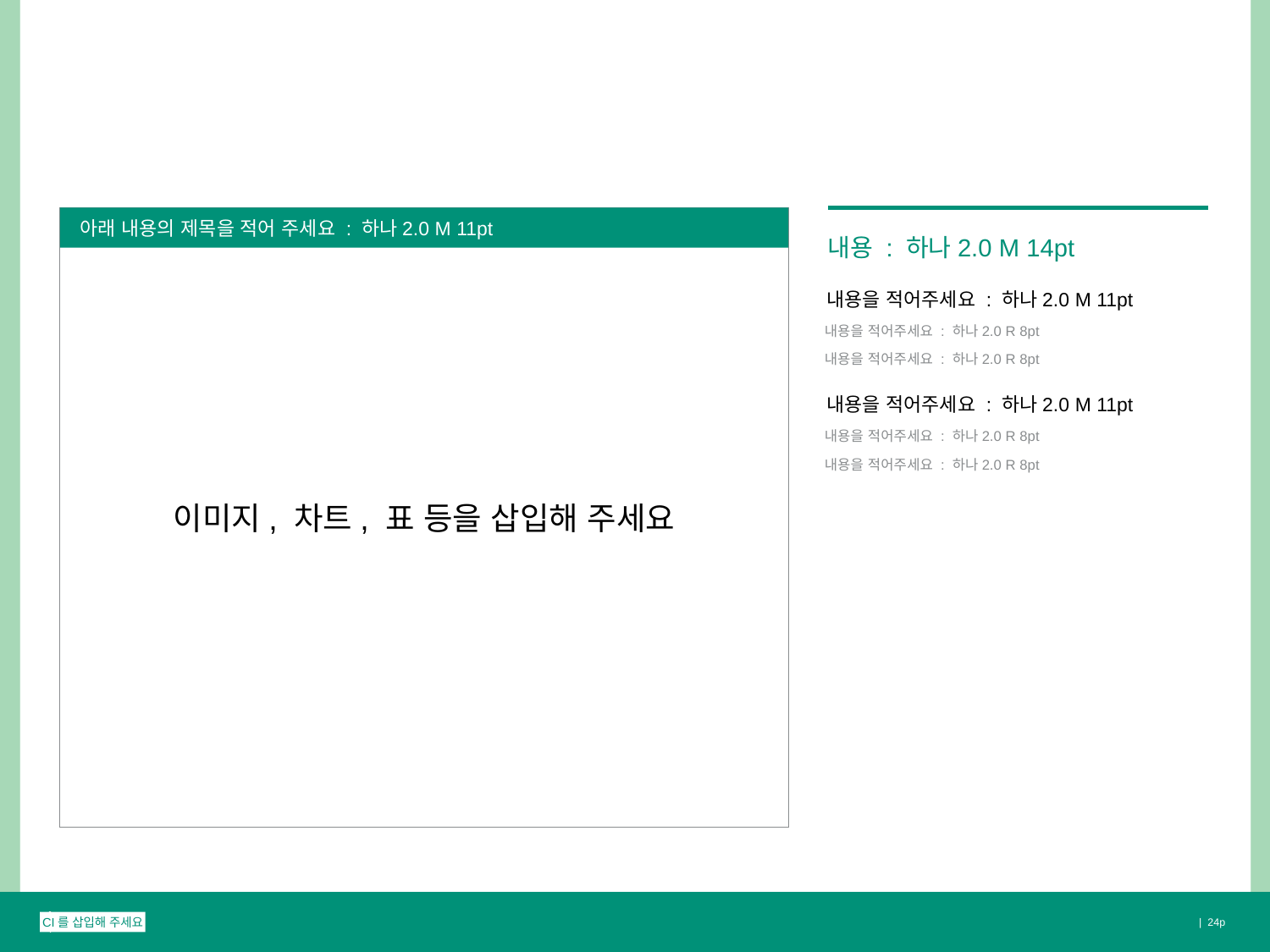

이미지, 차트, 표 등을 삽입해 주세요
아래 내용의 제목을 적어 주세요 : 하나2.0 M 11pt
내용 : 하나2.0 M 14pt
내용을 적어주세요 : 하나2.0 M 11pt
내용을 적어주세요 : 하나2.0 R 8pt
내용을 적어주세요 : 하나2.0 R 8pt
내용을 적어주세요 : 하나2.0 M 11pt
내용을 적어주세요 : 하나2.0 R 8pt
내용을 적어주세요 : 하나2.0 R 8pt

CI를 삽입해 주세요